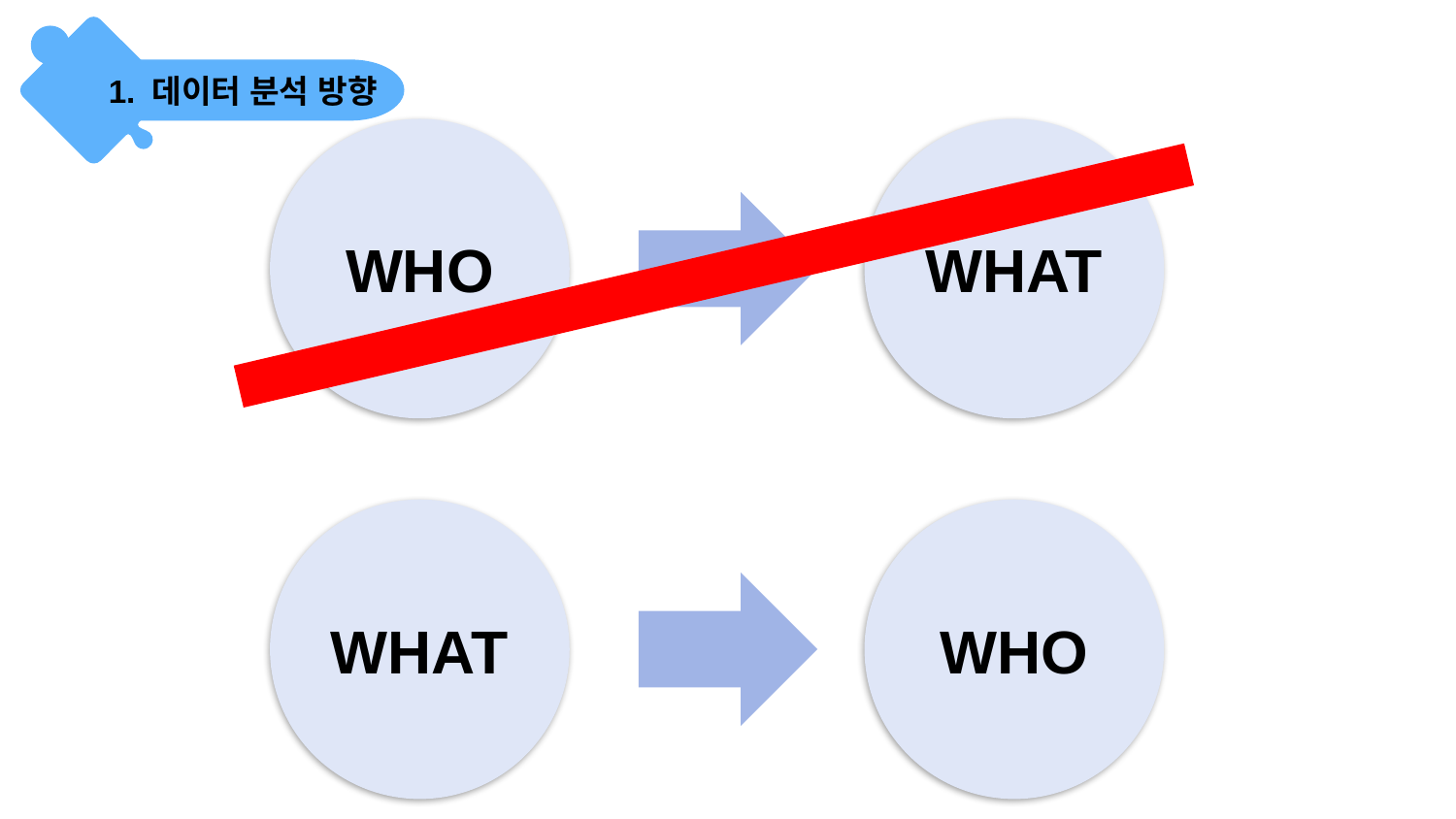

1. 데이터 분석 방향
WHO
WHAT

WHAT
WHO